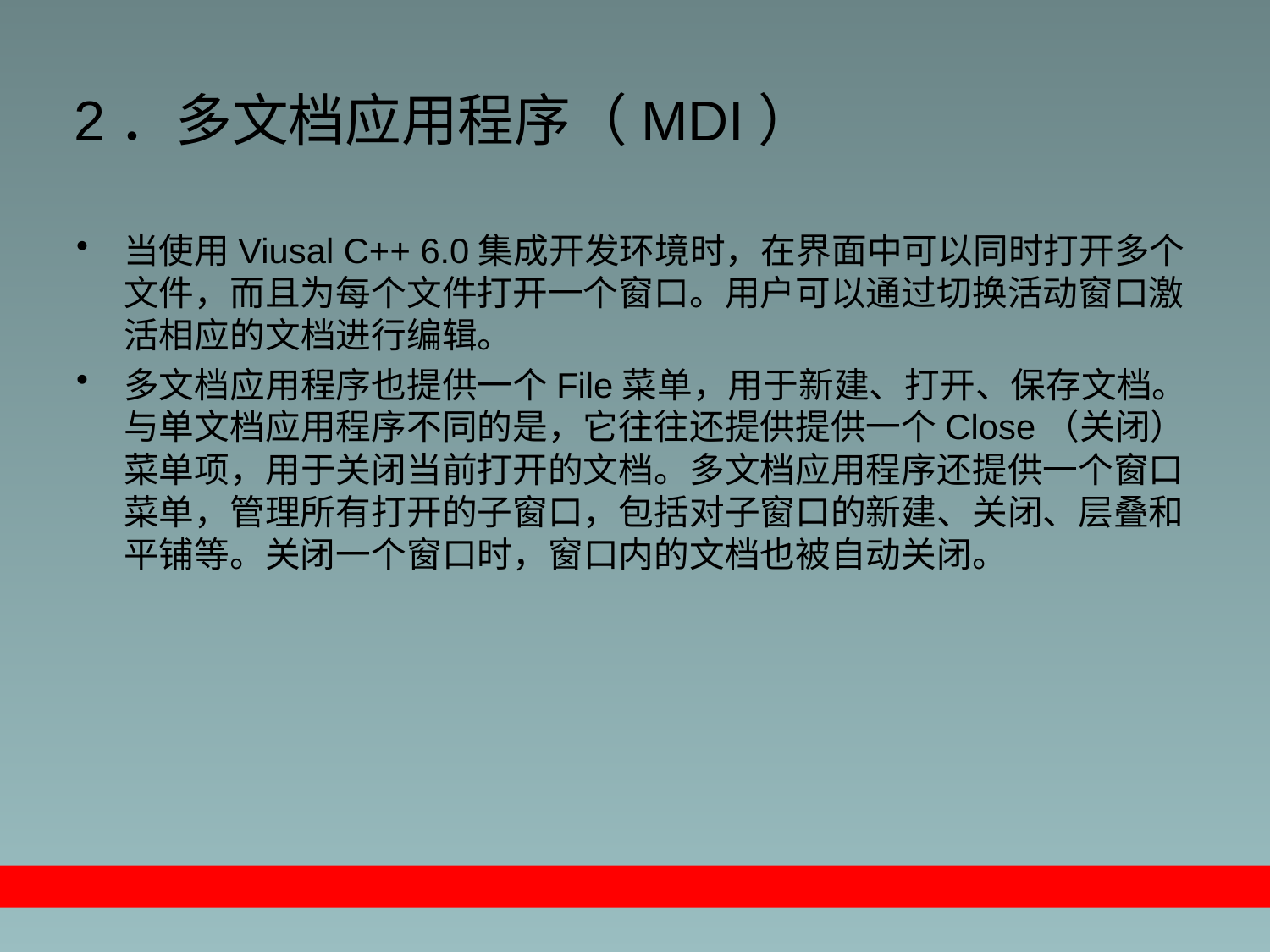

# 2．多文档应用程序（MDI）
当使用Viusal C++ 6.0集成开发环境时，在界面中可以同时打开多个文件，而且为每个文件打开一个窗口。用户可以通过切换活动窗口激活相应的文档进行编辑。
多文档应用程序也提供一个File菜单，用于新建、打开、保存文档。与单文档应用程序不同的是，它往往还提供提供一个Close（关闭）菜单项，用于关闭当前打开的文档。多文档应用程序还提供一个窗口菜单，管理所有打开的子窗口，包括对子窗口的新建、关闭、层叠和平铺等。关闭一个窗口时，窗口内的文档也被自动关闭。